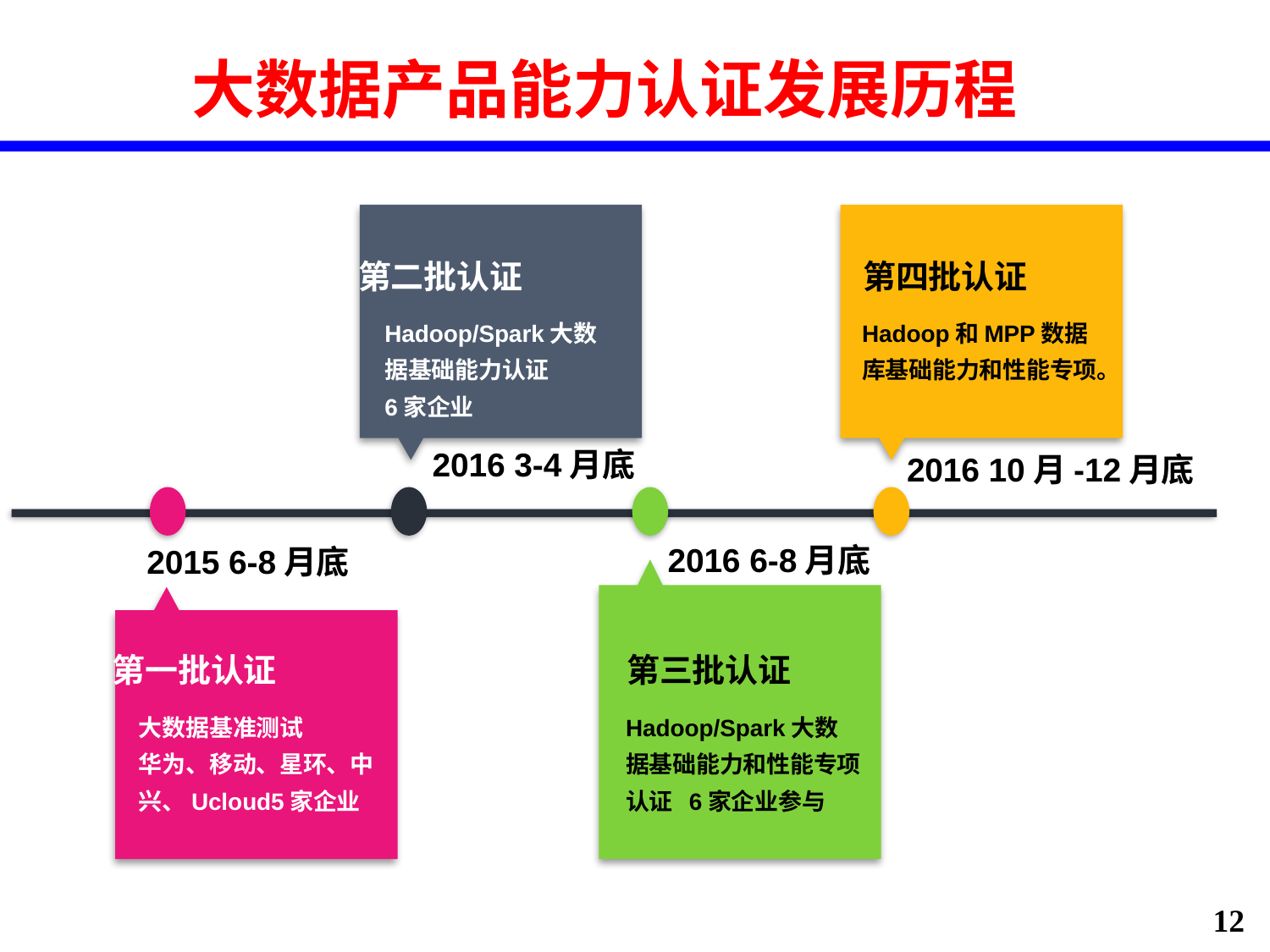

# 大数据产品能力认证发展历程

第二批认证
Hadoop/Spark大数据基础能力认证
6家企业

第四批认证
Hadoop和MPP数据库基础能力和性能专项。
2016 3-4月底
2016 10月-12月底

2016 6-8月底
2015 6-8月底

第三批认证
Hadoop/Spark大数据基础能力和性能专项认证  6家企业参与

第一批认证
大数据基准测试
华为、移动、星环、中兴、Ucloud5家企业